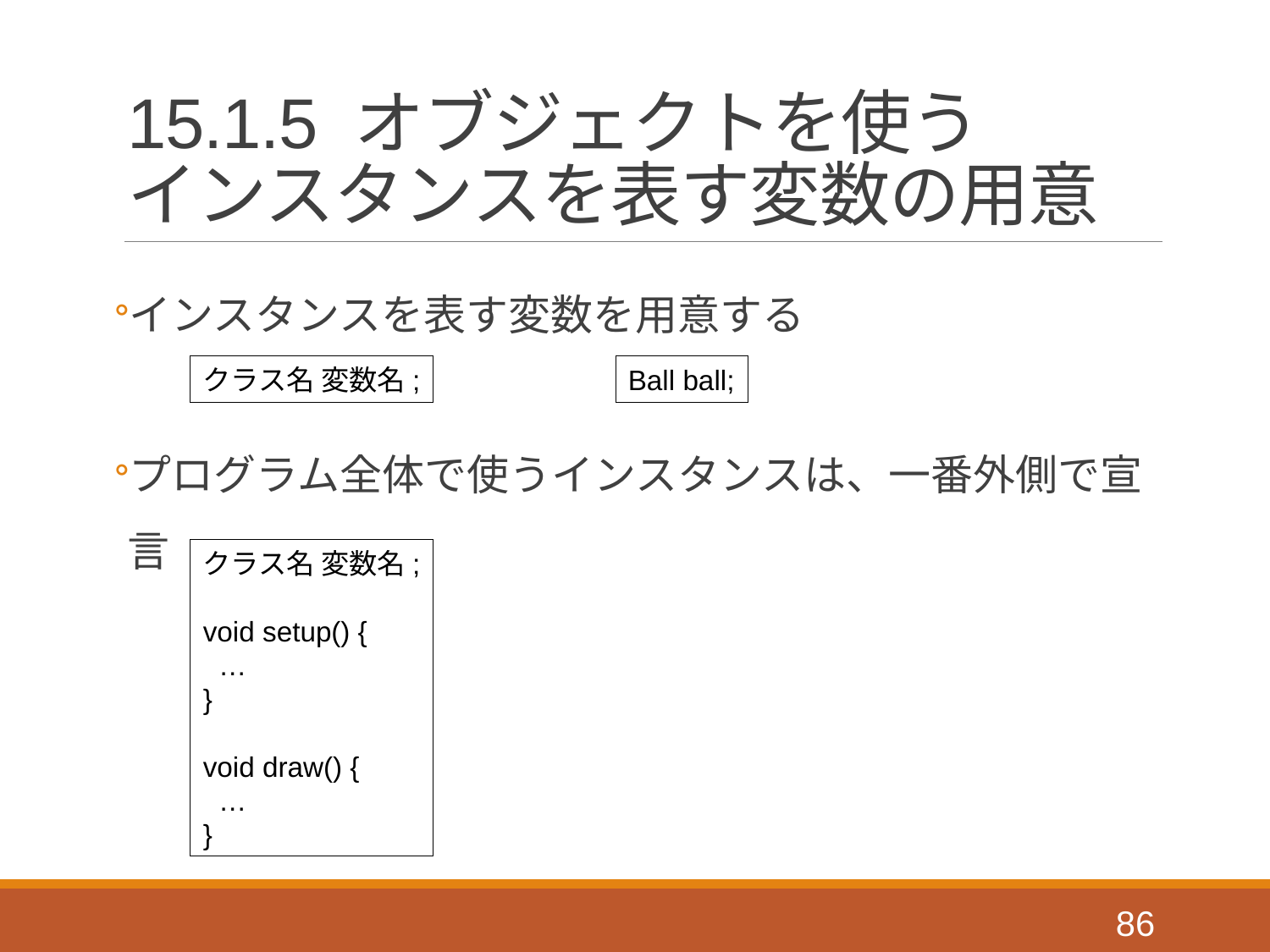

# 15.1.5 オブジェクトを使う インスタンスを表す変数の用意
インスタンスを表す変数を用意する

プログラム全体で使うインスタンスは、一番外側で宣言
クラス名 変数名;
Ball ball;
クラス名 変数名;

void setup() {
  …
}

void draw() {
  …
}
86